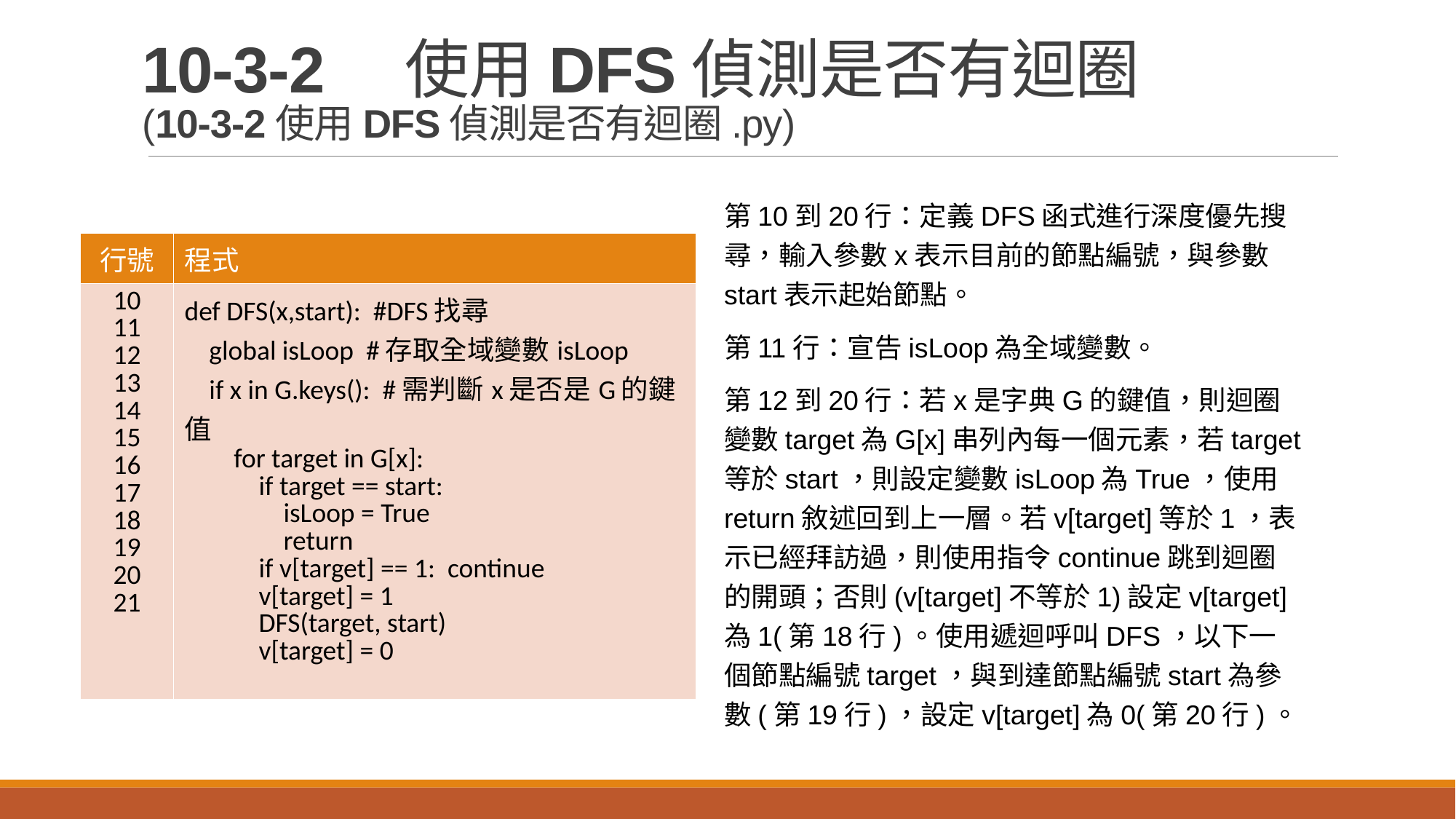

# 10-3-2　使用DFS偵測是否有迴圈 (10-3-2使用DFS偵測是否有迴圈.py)

第10到20行：定義DFS函式進行深度優先搜尋，輸入參數x表示目前的節點編號，與參數start表示起始節點。
第11行：宣告isLoop為全域變數。
第12到20行：若x是字典G的鍵值，則迴圈變數target為G[x]串列內每一個元素，若target等於start，則設定變數isLoop為True，使用return敘述回到上一層。若v[target]等於1，表示已經拜訪過，則使用指令continue跳到迴圈的開頭；否則(v[target]不等於1)設定v[target]為1(第18行)。使用遞迴呼叫DFS，以下一個節點編號target，與到達節點編號start為參數(第19行)，設定v[target]為0(第20行)。
| 行號 | 程式 |
| --- | --- |
| 10 11 12 13 14 15 16 17 18 19 20 21 | def DFS(x,start): #DFS找尋 global isLoop #存取全域變數isLoop if x in G.keys(): #需判斷x是否是G的鍵值 for target in G[x]: if target == start: isLoop = True return if v[target] == 1: continue v[target] = 1 DFS(target, start) v[target] = 0 |